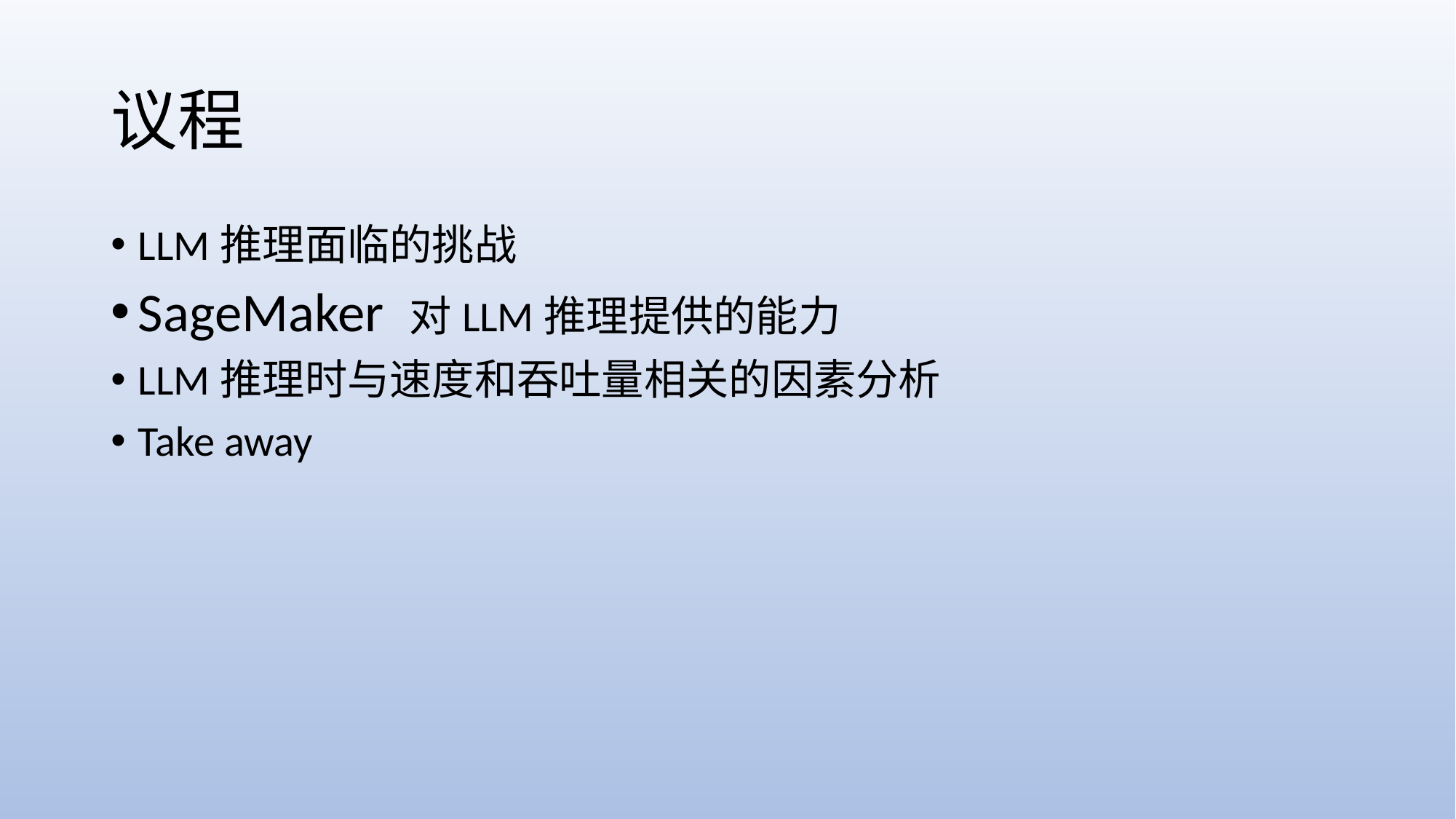

# 议程
LLM推理面临的挑战
SageMaker 对LLM推理提供的能力
LLM推理时与速度和吞吐量相关的因素分析
Take away